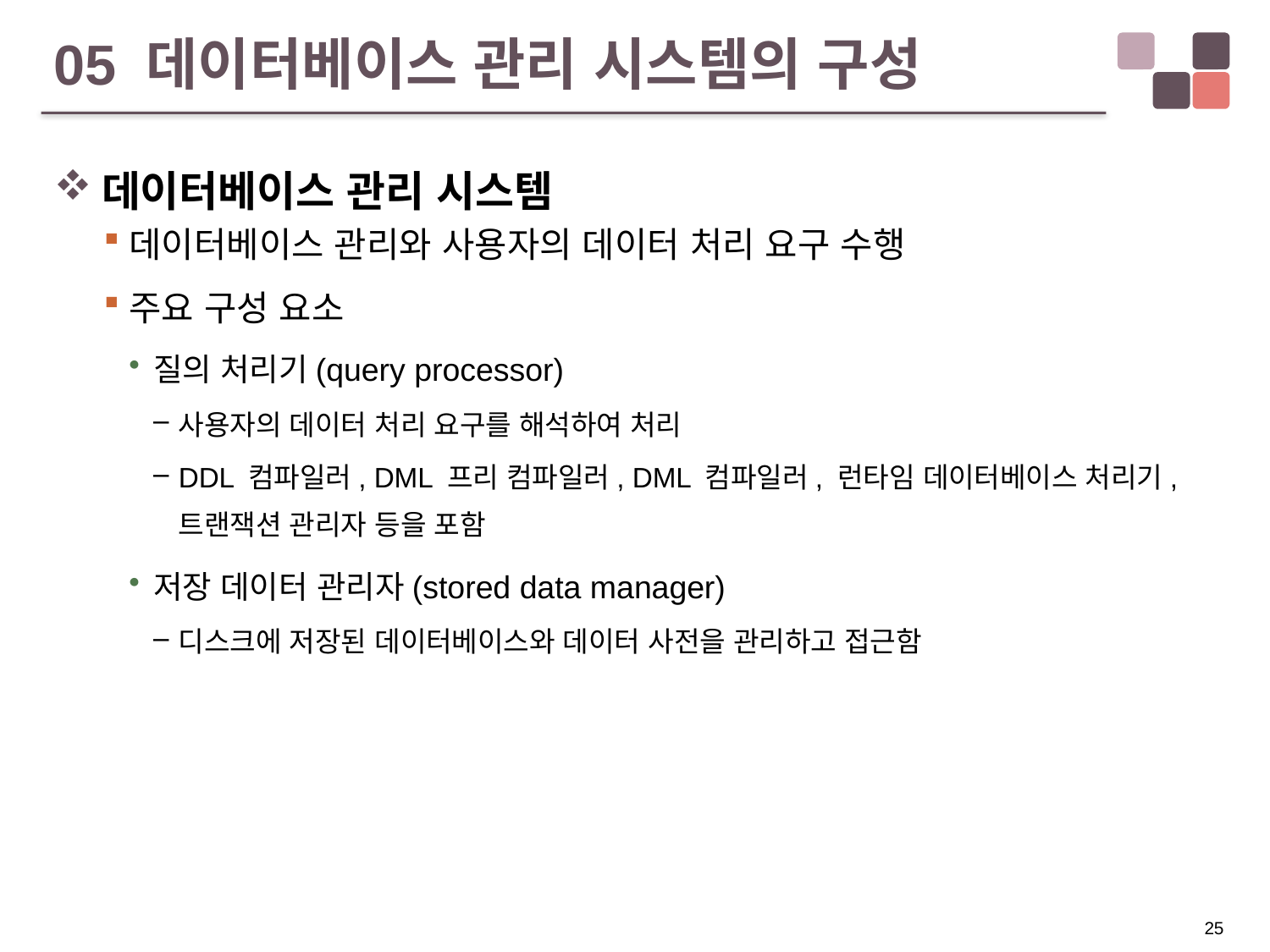

# 05 데이터베이스 관리 시스템의 구성
데이터베이스 관리 시스템
데이터베이스 관리와 사용자의 데이터 처리 요구 수행
주요 구성 요소
질의 처리기(query processor)
사용자의 데이터 처리 요구를 해석하여 처리
DDL 컴파일러, DML 프리 컴파일러, DML 컴파일러, 런타임 데이터베이스 처리기,
트랜잭션 관리자 등을 포함
저장 데이터 관리자(stored data manager)
디스크에 저장된 데이터베이스와 데이터 사전을 관리하고 접근함